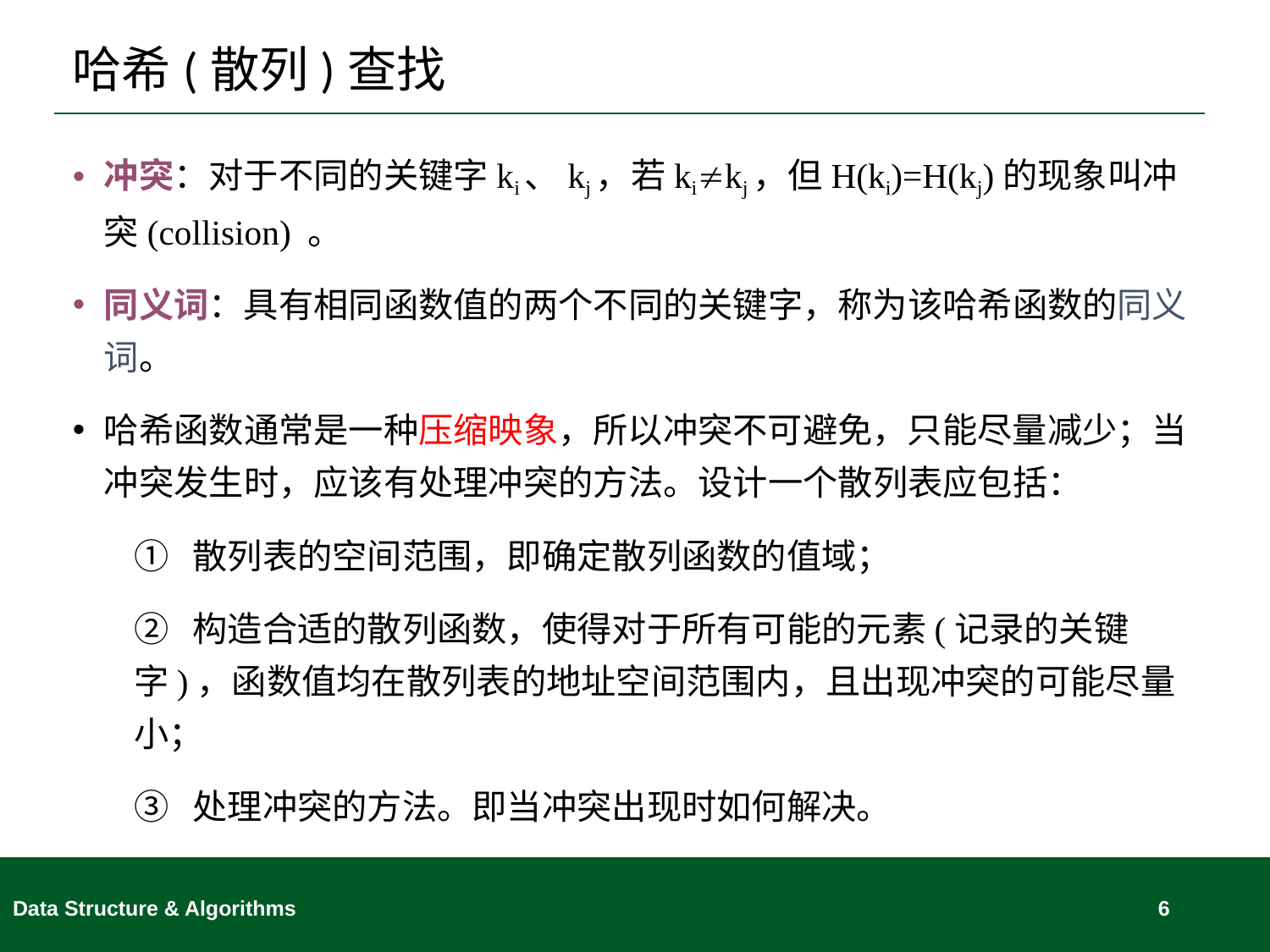

# 哈希(散列)查找
冲突：对于不同的关键字ki、kj，若ki≠kj，但H(ki)=H(kj)的现象叫冲突(collision) 。
同义词：具有相同函数值的两个不同的关键字，称为该哈希函数的同义词。
哈希函数通常是一种压缩映象，所以冲突不可避免，只能尽量减少；当冲突发生时，应该有处理冲突的方法。设计一个散列表应包括：
①  散列表的空间范围，即确定散列函数的值域；
②  构造合适的散列函数，使得对于所有可能的元素(记录的关键字)，函数值均在散列表的地址空间范围内，且出现冲突的可能尽量小；
③  处理冲突的方法。即当冲突出现时如何解决。
Data Structure & Algorithms
6